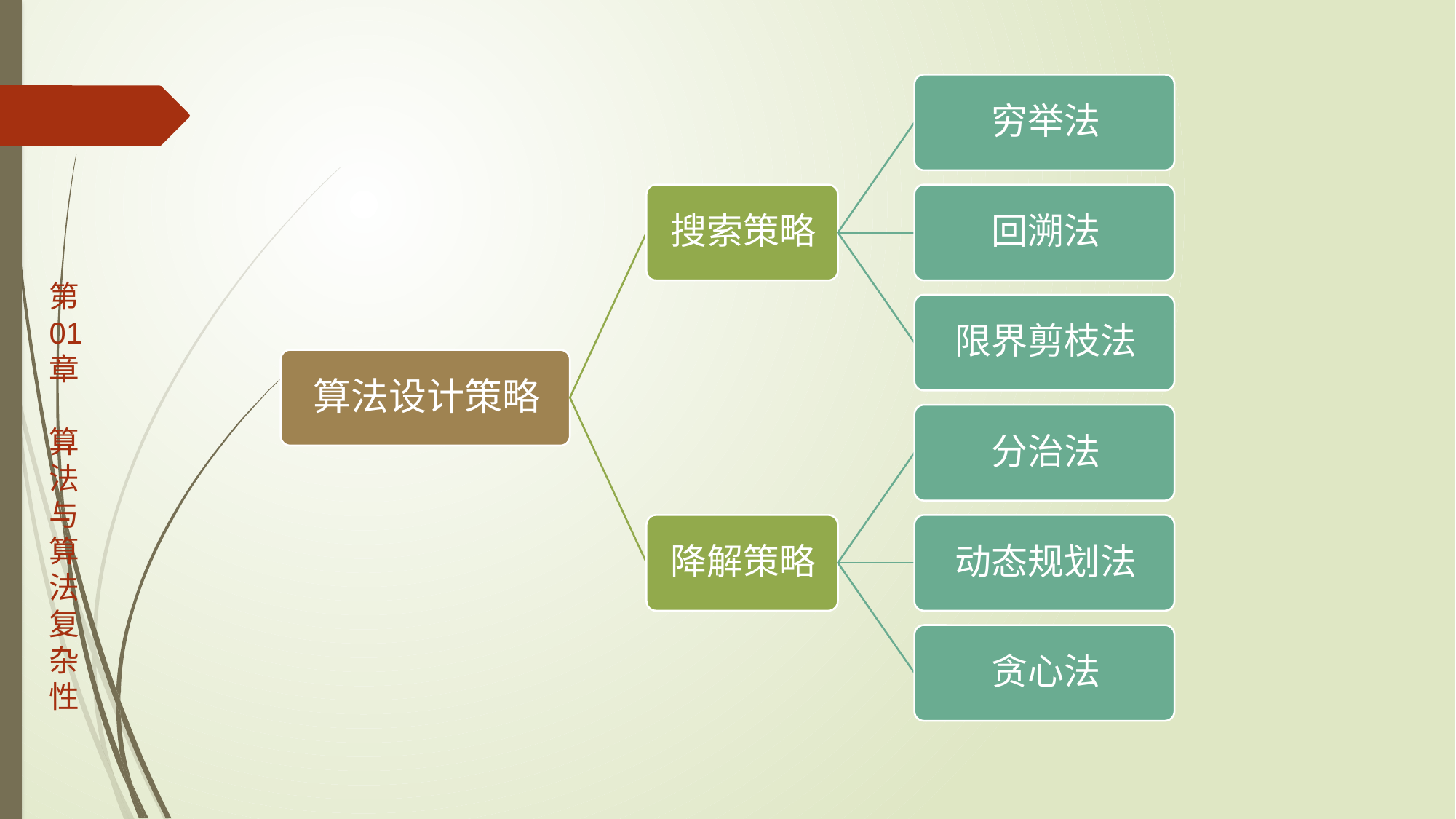

算法设计策略

搜索策略

穷举法

回溯法

限界剪枝法

降解策略

分治法

动态规划法

贪心法